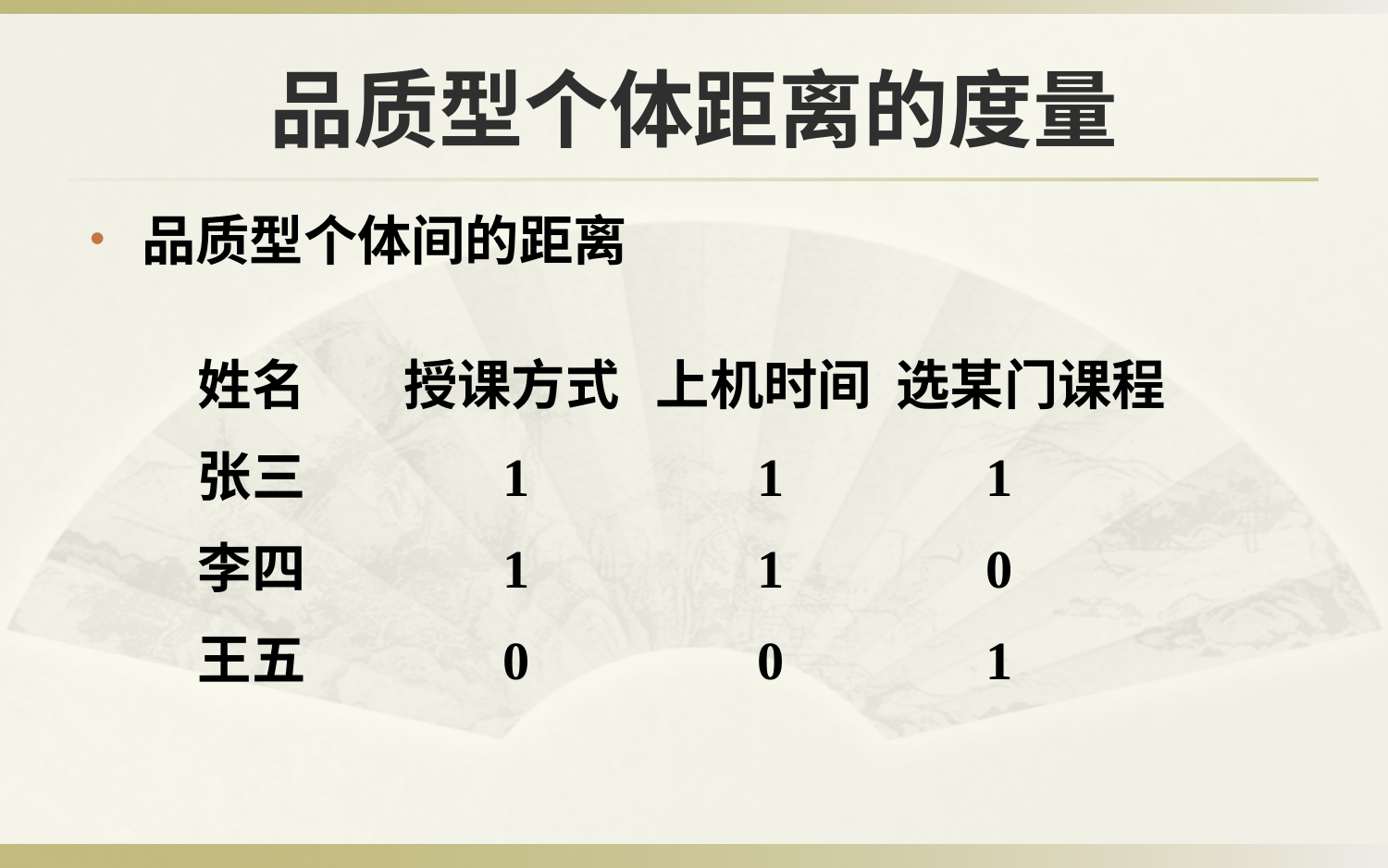

# 品质型个体距离的度量
品质型个体间的距离

姓名        授课方式   上机时间  选某门课程
张三               1                 1               1
李四               1                 1               0
王五               0                 0               1